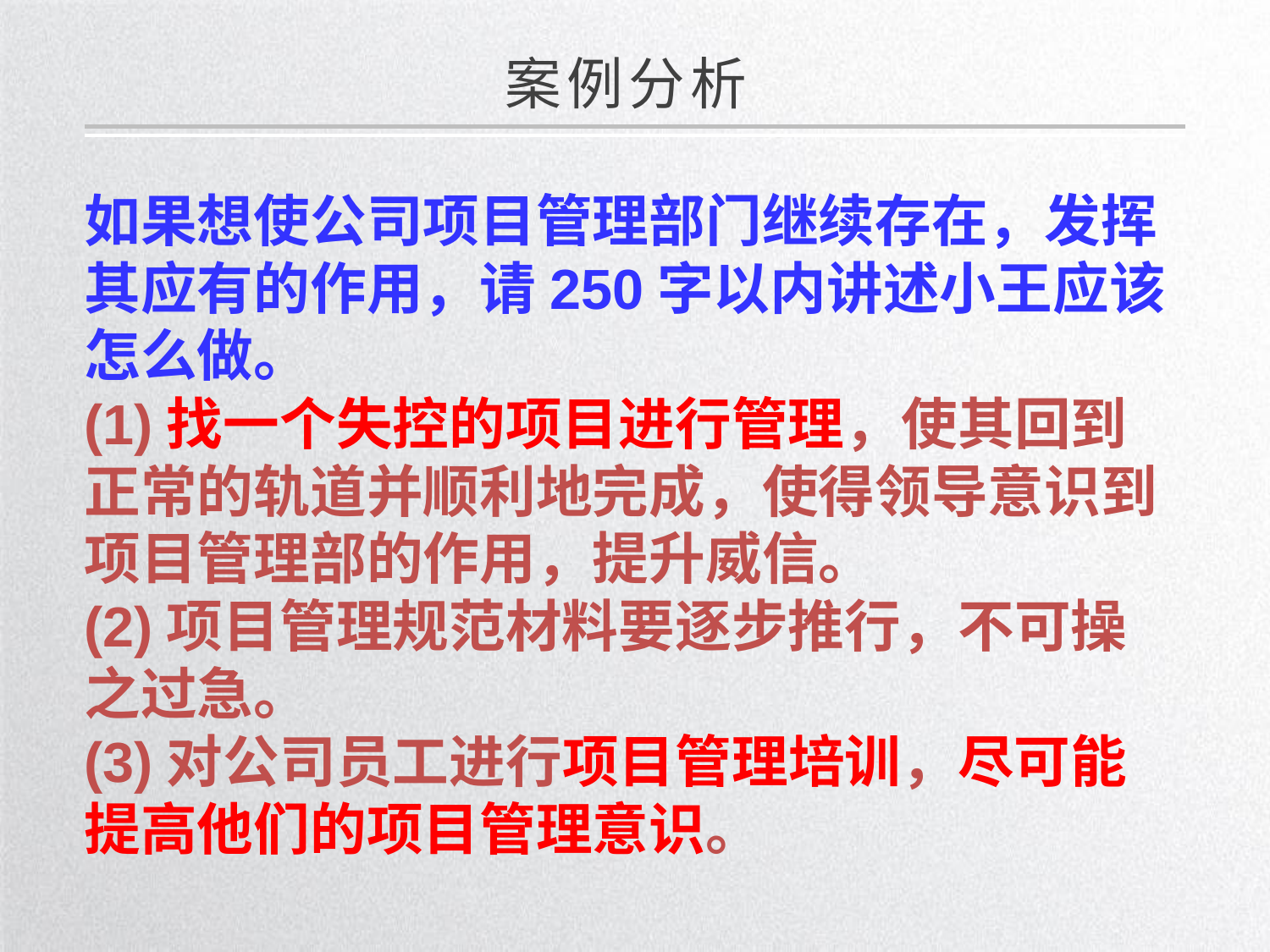

案例分析
如果想使公司项目管理部门继续存在，发挥其应有的作用，请250字以内讲述小王应该怎么做。
(1)找一个失控的项目进行管理，使其回到正常的轨道并顺利地完成，使得领导意识到项目管理部的作用，提升威信。
(2)项目管理规范材料要逐步推行，不可操之过急。
(3)对公司员工进行项目管理培训，尽可能提高他们的项目管理意识。